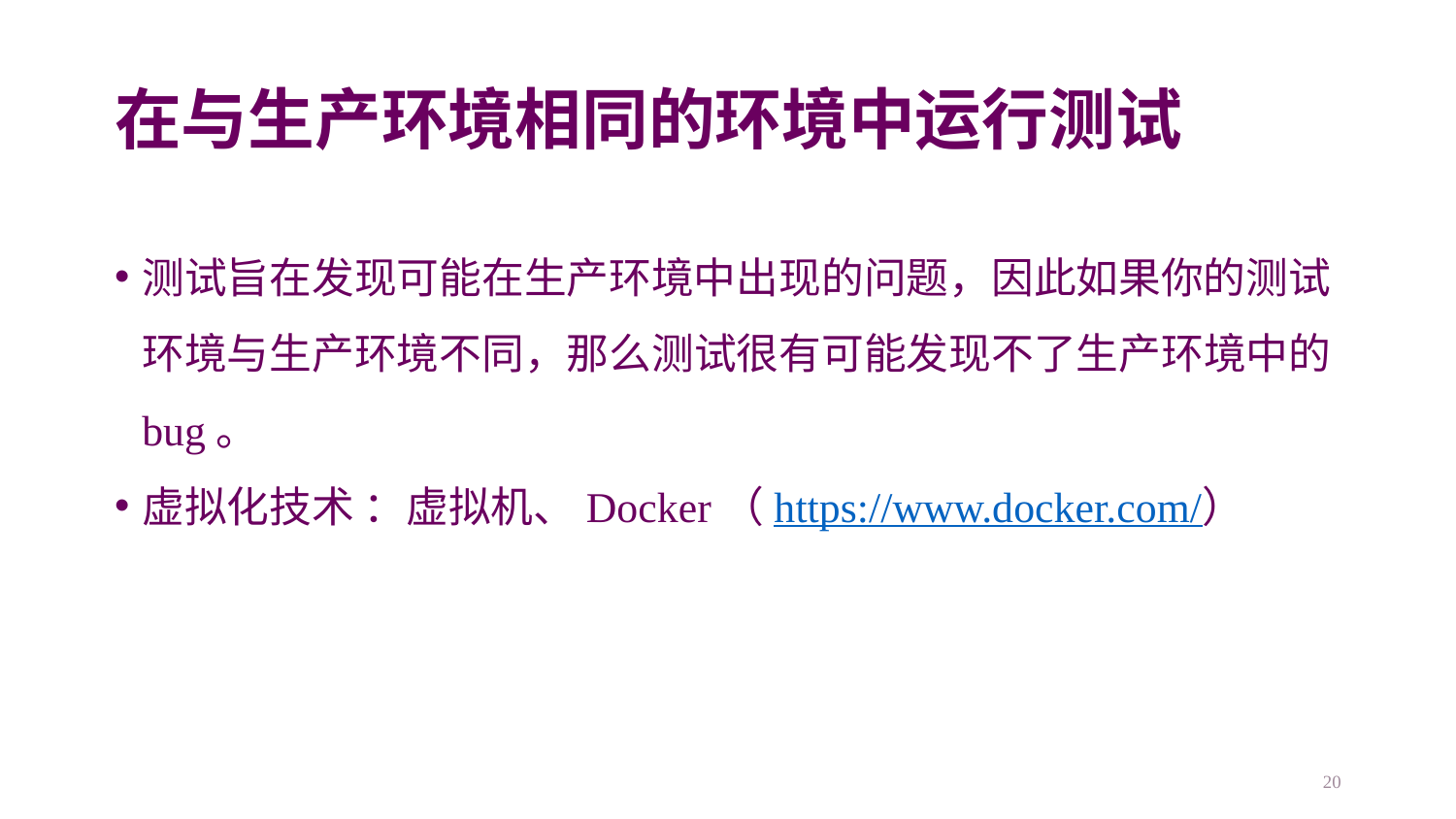

# 在与生产环境相同的环境中运行测试
测试旨在发现可能在生产环境中出现的问题，因此如果你的测试环境与生产环境不同，那么测试很有可能发现不了生产环境中的bug。
虚拟化技术 ：虚拟机、Docker（https://www.docker.com/）

20